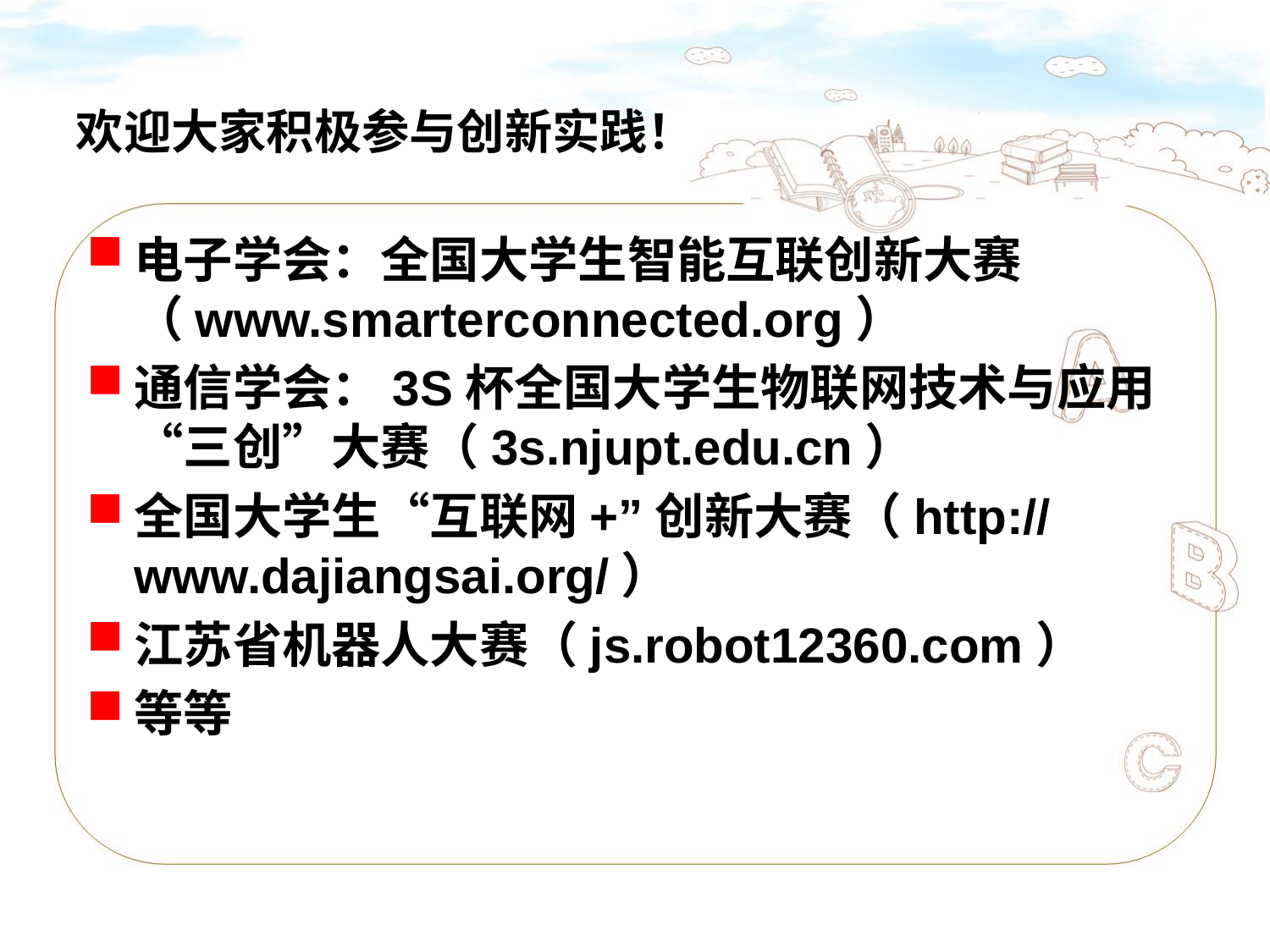

# 欢迎大家积极参与创新实践！
电子学会：全国大学生智能互联创新大赛（www.smarterconnected.org）
通信学会：3S杯全国大学生物联网技术与应用“三创”大赛（3s.njupt.edu.cn）
全国大学生“互联网+”创新大赛（http://www.dajiangsai.org/）
江苏省机器人大赛（js.robot12360.com）
等等